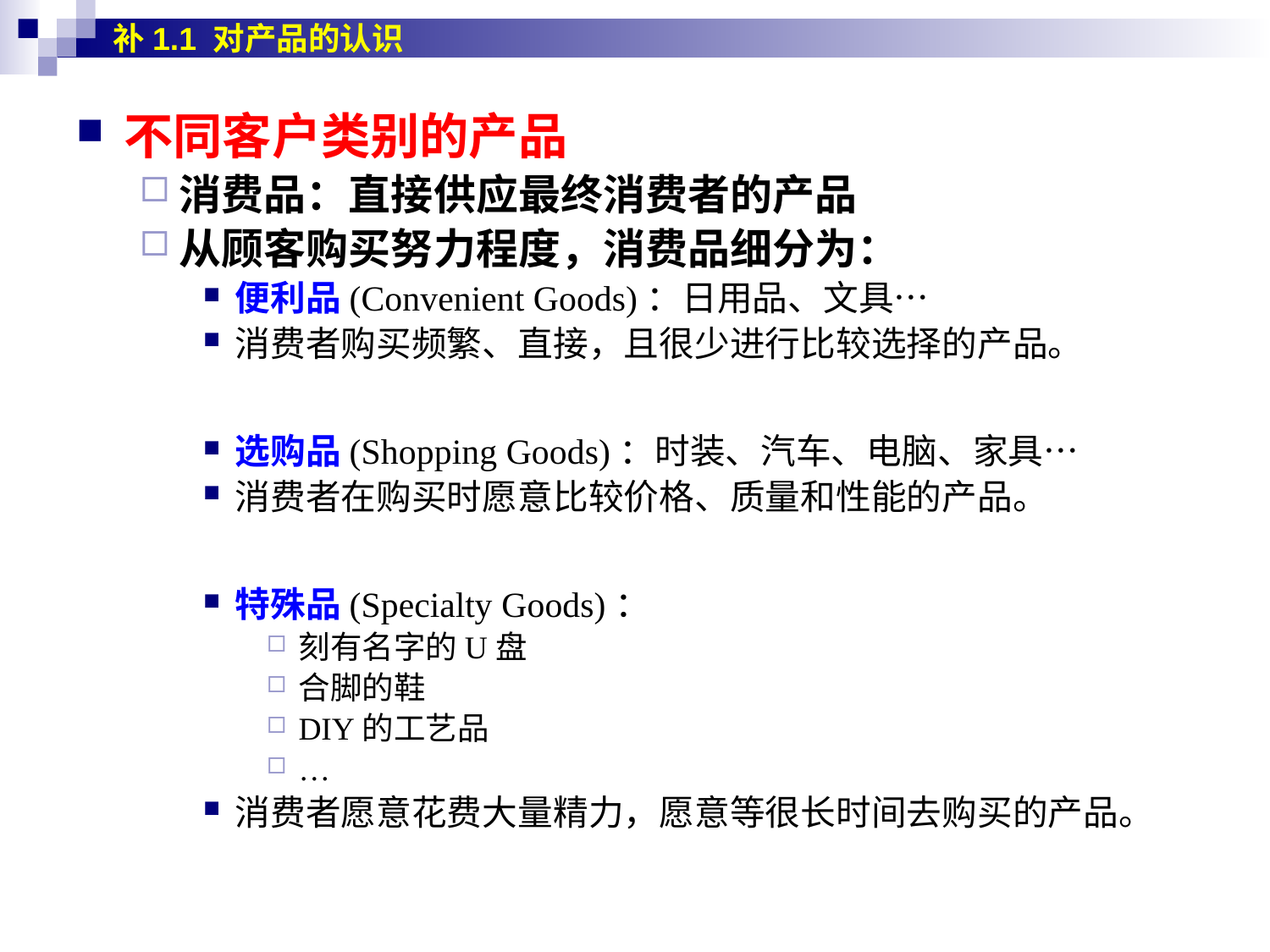

补1.1 对产品的认识
不同客户类别的产品
消费品：直接供应最终消费者的产品
从顾客购买努力程度，消费品细分为：
便利品(Convenient Goods)：日用品、文具…
消费者购买频繁、直接，且很少进行比较选择的产品。

选购品(Shopping Goods)：时装、汽车、电脑、家具…
消费者在购买时愿意比较价格、质量和性能的产品。

特殊品(Specialty Goods)：
刻有名字的U盘
合脚的鞋
DIY的工艺品
…
消费者愿意花费大量精力，愿意等很长时间去购买的产品。